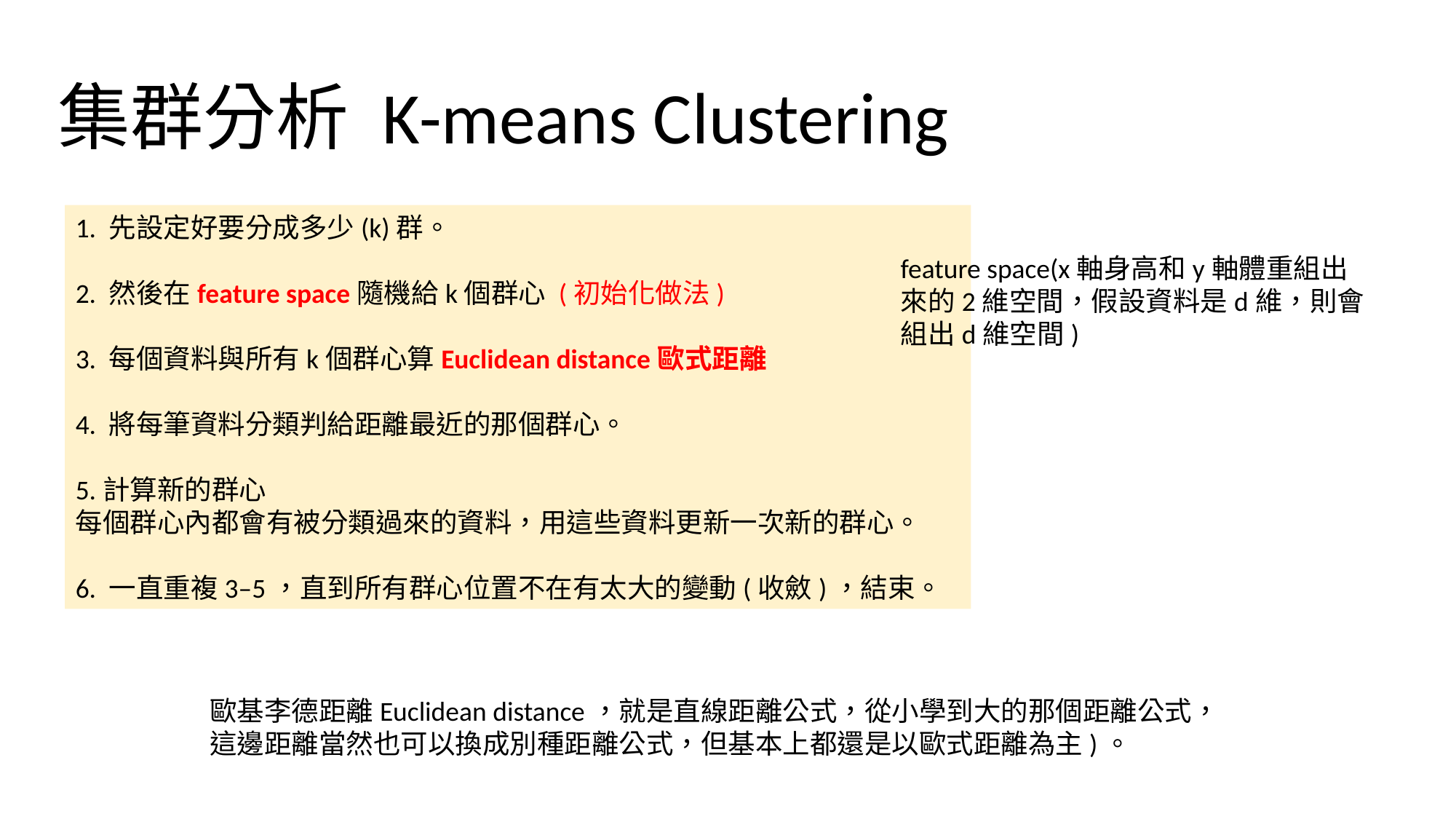

集群分析 K-means Clustering
1. 先設定好要分成多少(k)群。

2. 然後在feature space隨機給k個群心 (初始化做法)

3. 每個資料與所有k個群心算Euclidean distance歐式距離

4. 將每筆資料分類判給距離最近的那個群心。

5.計算新的群心
每個群心內都會有被分類過來的資料，用這些資料更新一次新的群心。

6. 一直重複3–5，直到所有群心位置不在有太大的變動(收斂)，結束。
feature space(x軸身高和y軸體重組出來的2維空間，假設資料是d維，則會組出d維空間)
歐基李德距離Euclidean distance，就是直線距離公式，從小學到大的那個距離公式，這邊距離當然也可以換成別種距離公式，但基本上都還是以歐式距離為主)。